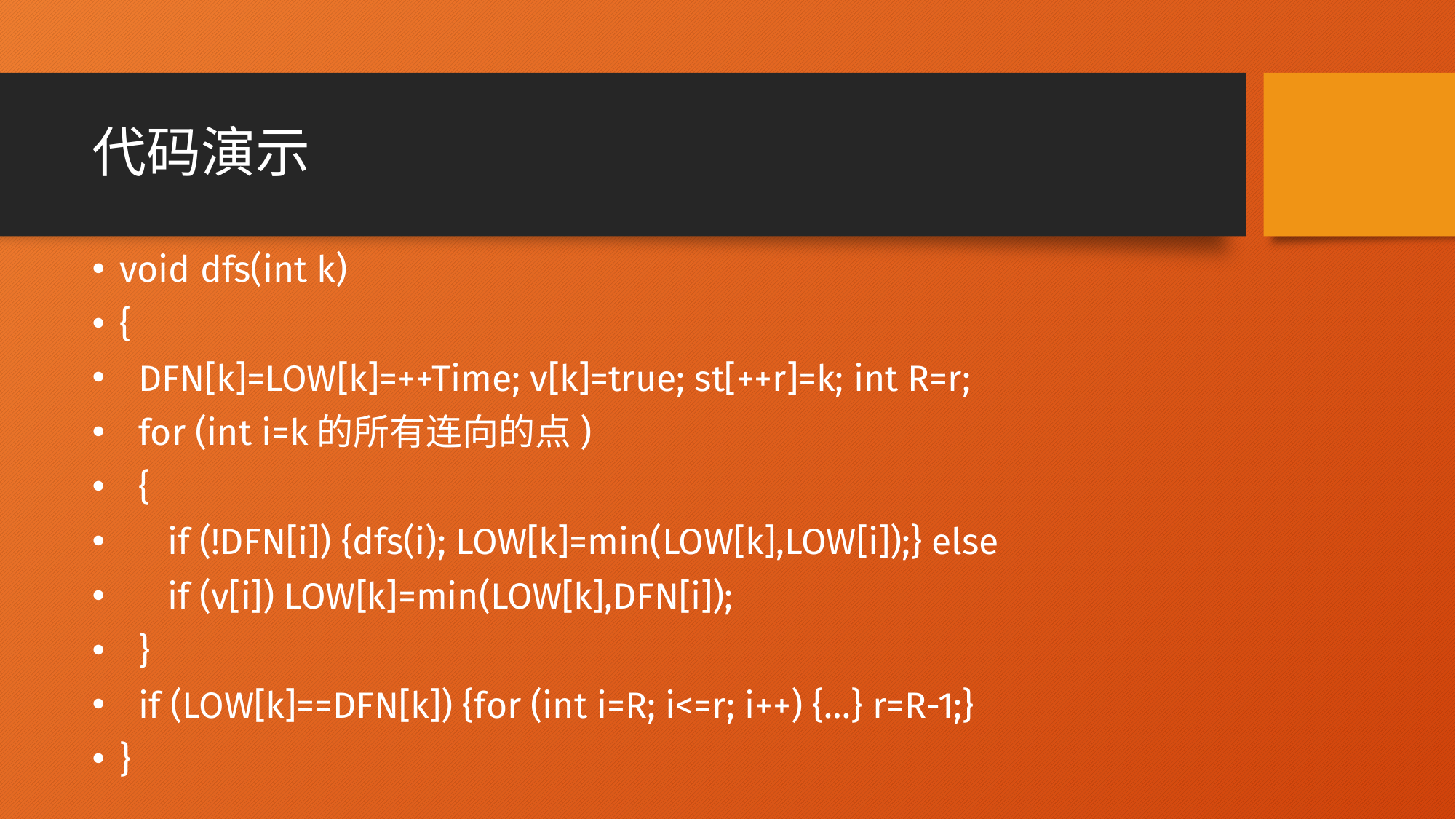

# 代码演示
void dfs(int k)
{
  DFN[k]=LOW[k]=++Time; v[k]=true; st[++r]=k; int R=r;
  for (int i=k的所有连向的点)
  {
     if (!DFN[i]) {dfs(i); LOW[k]=min(LOW[k],LOW[i]);} else
     if (v[i]) LOW[k]=min(LOW[k],DFN[i]);
  }
  if (LOW[k]==DFN[k]) {for (int i=R; i<=r; i++) {…} r=R-1;}
}